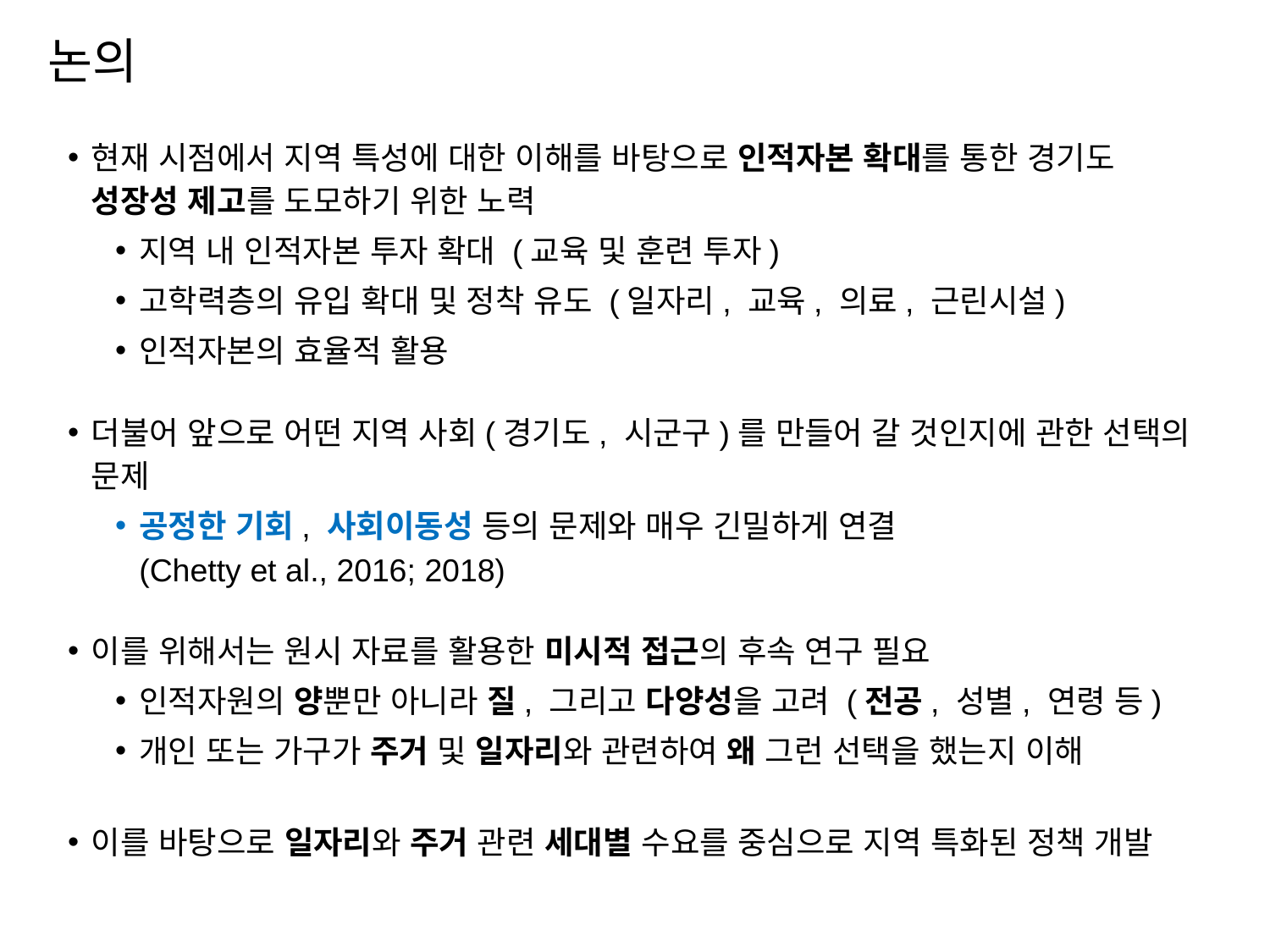

# 논의
현재 시점에서 지역 특성에 대한 이해를 바탕으로 인적자본 확대를 통한 경기도 성장성 제고를 도모하기 위한 노력
지역 내 인적자본 투자 확대 (교육 및 훈련 투자)
고학력층의 유입 확대 및 정착 유도 (일자리, 교육, 의료, 근린시설)
인적자본의 효율적 활용

더불어 앞으로 어떤 지역 사회(경기도, 시군구)를 만들어 갈 것인지에 관한 선택의 문제
공정한 기회, 사회이동성 등의 문제와 매우 긴밀하게 연결
(Chetty et al., 2016; 2018)

이를 위해서는 원시 자료를 활용한 미시적 접근의 후속 연구 필요
인적자원의 양뿐만 아니라 질, 그리고 다양성을 고려 (전공, 성별, 연령 등)
개인 또는 가구가 주거 및 일자리와 관련하여 왜 그런 선택을 했는지 이해

이를 바탕으로 일자리와 주거 관련 세대별 수요를 중심으로 지역 특화된 정책 개발